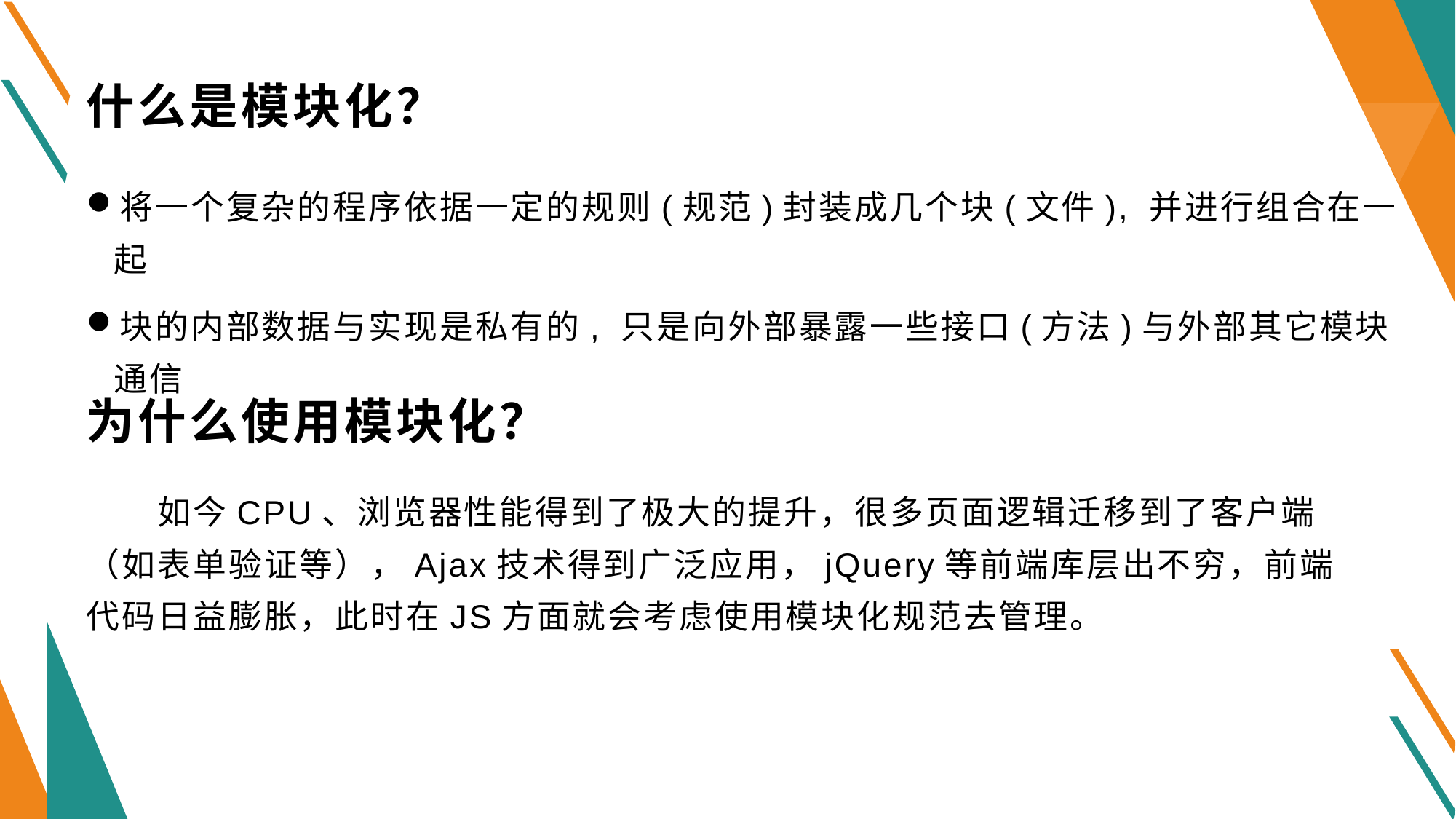

什么是模块化？
将一个复杂的程序依据一定的规则(规范)封装成几个块(文件), 并进行组合在一起
块的内部数据与实现是私有的, 只是向外部暴露一些接口(方法)与外部其它模块通信
# 为什么使用模块化？
如今CPU、浏览器性能得到了极大的提升，很多页面逻辑迁移到了客户端（如表单验证等），Ajax技术得到广泛应用，jQuery等前端库层出不穷，前端代码日益膨胀，此时在JS方面就会考虑使用模块化规范去管理。